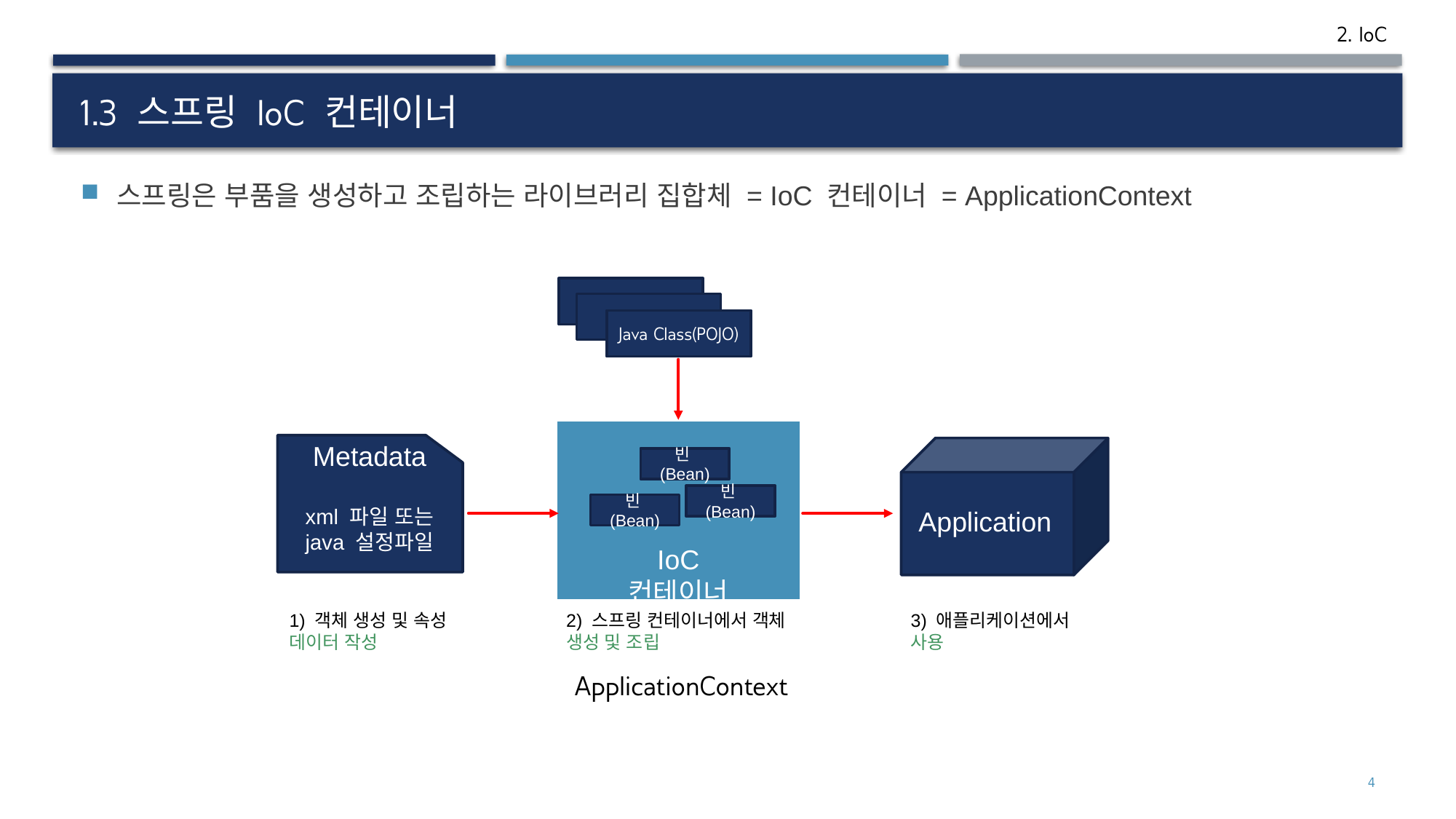

# 1.3 스프링 IoC 컨테이너
스프링은 부품을 생성하고 조립하는 라이브러리 집합체 = IoC 컨테이너 = ApplicationContext
Java Class
Java Class
Java Class(POJO)

Metadata

xml 파일 또는
java 설정파일

빈(Bean)
빈(Bean)
빈(Bean)
Application
IoC 컨테이너
2) 스프링 컨테이너에서 객체 생성 및 조립
3) 애플리케이션에서 사용
1) 객체 생성 및 속성 데이터 작성
ApplicationContext
4